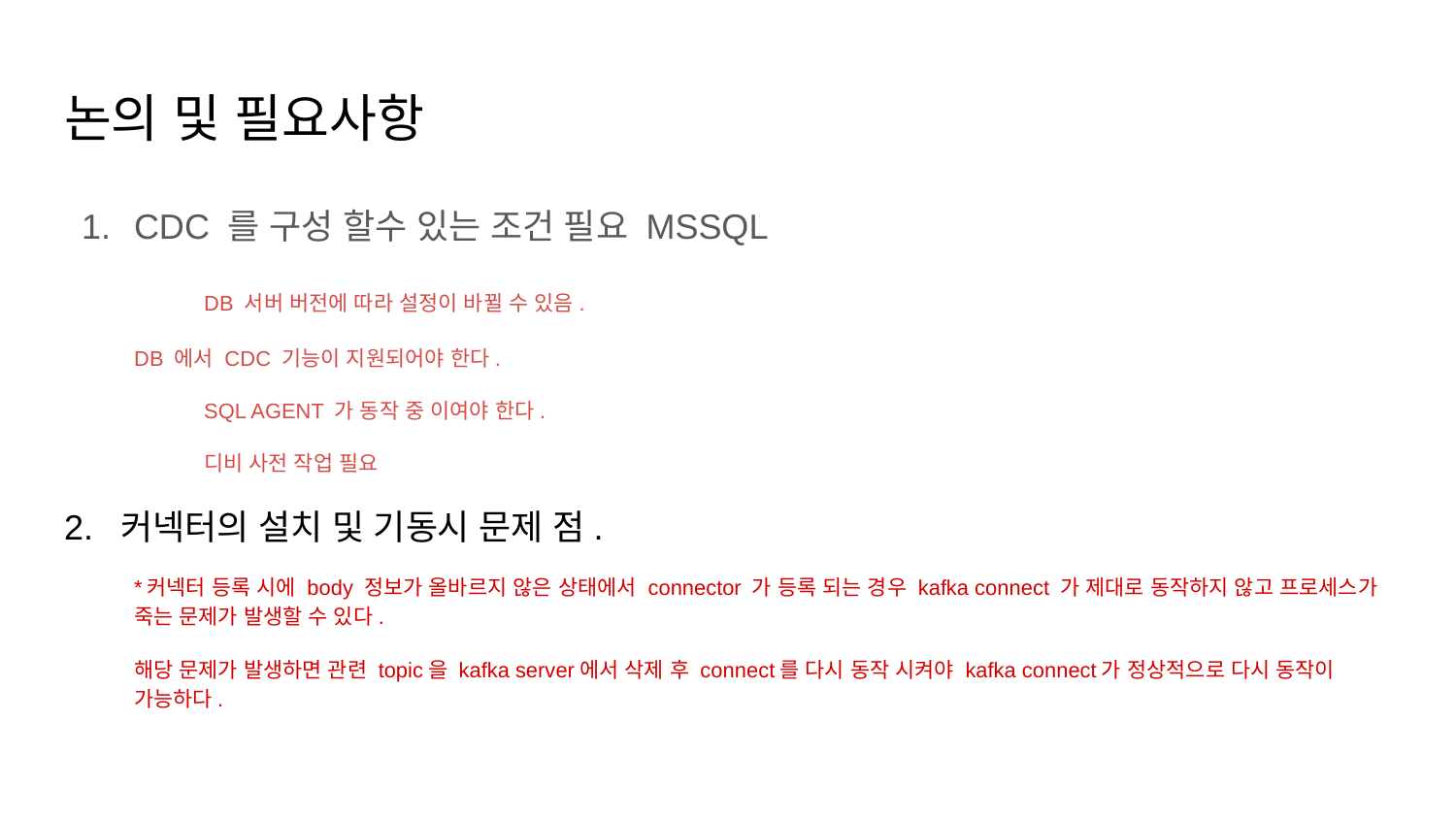

# 논의 및 필요사항
CDC 를 구성 할수 있는 조건 필요 MSSQL
	DB 서버 버전에 따라 설정이 바뀔 수 있음.
DB 에서 CDC 기능이 지원되어야 한다.
	SQL AGENT 가 동작 중 이여야 한다.
	디비 사전 작업 필요
2.  커넥터의 설치 및 기동시 문제 점.
*커넥터 등록 시에 body 정보가 올바르지 않은 상태에서 connector 가 등록 되는 경우 kafka connect 가 제대로 동작하지 않고 프로세스가 죽는 문제가 발생할 수 있다.
해당 문제가 발생하면 관련 topic을 kafka server에서 삭제 후 connect를 다시 동작 시켜야 kafka connect가 정상적으로 다시 동작이 가능하다.